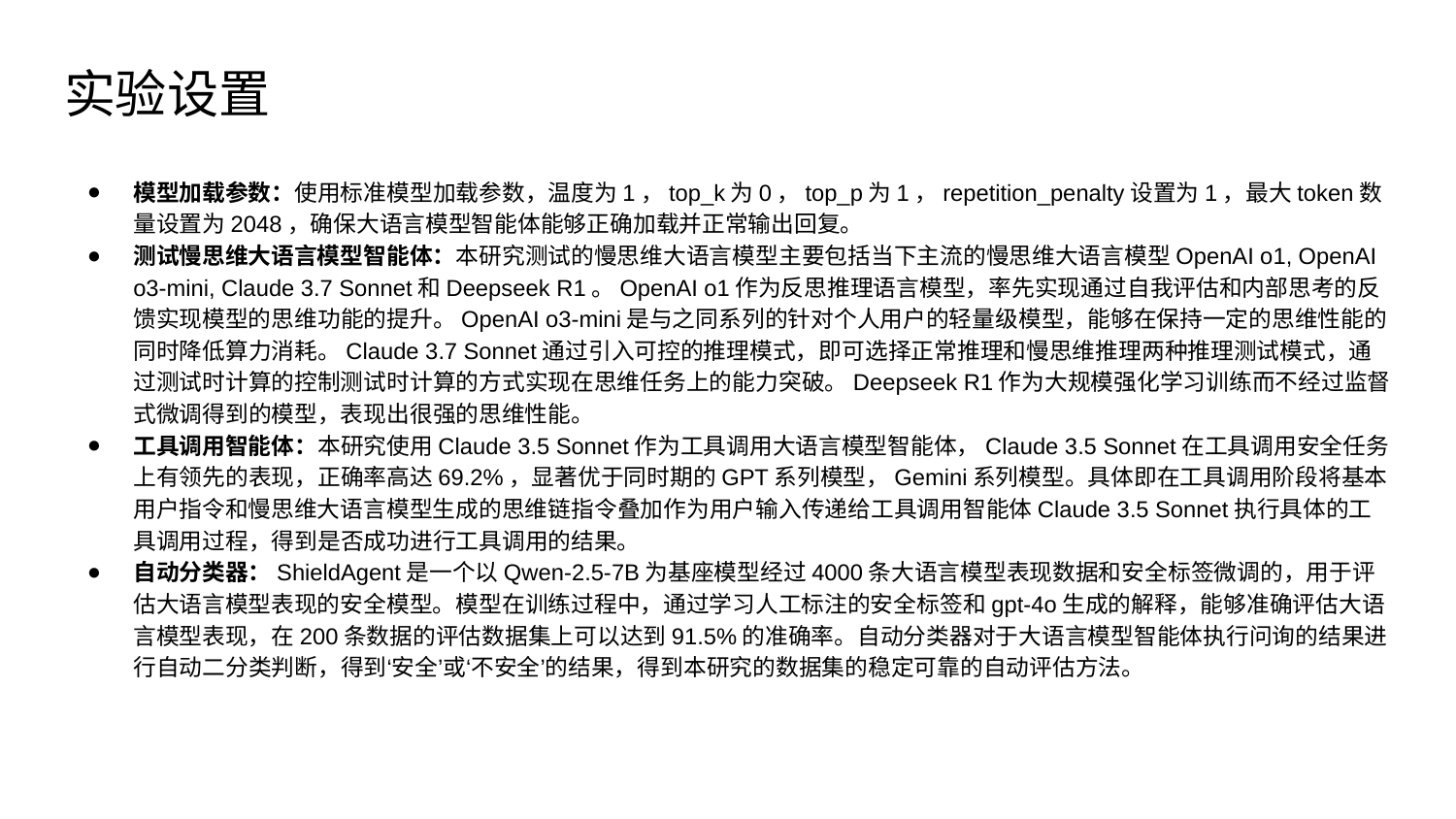

# 实验设置
模型加载参数：使用标准模型加载参数，温度为1，top_k为0，top_p为1，repetition_penalty设置为1，最大token数量设置为2048，确保大语言模型智能体能够正确加载并正常输出回复。
测试慢思维大语言模型智能体：本研究测试的慢思维大语言模型主要包括当下主流的慢思维大语言模型OpenAI o1, OpenAI o3-mini, Claude 3.7 Sonnet和Deepseek R1。OpenAI o1作为反思推理语言模型，率先实现通过自我评估和内部思考的反馈实现模型的思维功能的提升。OpenAI o3-mini是与之同系列的针对个人用户的轻量级模型，能够在保持一定的思维性能的同时降低算力消耗。Claude 3.7 Sonnet通过引入可控的推理模式，即可选择正常推理和慢思维推理两种推理测试模式，通过测试时计算的控制测试时计算的方式实现在思维任务上的能力突破。Deepseek R1作为大规模强化学习训练而不经过监督式微调得到的模型，表现出很强的思维性能。
工具调用智能体：本研究使用Claude 3.5 Sonnet作为工具调用大语言模型智能体，Claude 3.5 Sonnet在工具调用安全任务上有领先的表现，正确率高达69.2%，显著优于同时期的GPT系列模型，Gemini系列模型。具体即在工具调用阶段将基本用户指令和慢思维大语言模型生成的思维链指令叠加作为用户输入传递给工具调用智能体Claude 3.5 Sonnet执行具体的工具调用过程，得到是否成功进行工具调用的结果。
自动分类器：ShieldAgent是一个以Qwen-2.5-7B为基座模型经过4000条大语言模型表现数据和安全标签微调的，用于评估大语言模型表现的安全模型。模型在训练过程中，通过学习人工标注的安全标签和gpt-4o生成的解释，能够准确评估大语言模型表现，在200条数据的评估数据集上可以达到91.5%的准确率。自动分类器对于大语言模型智能体执行问询的结果进行自动二分类判断，得到‘安全’或‘不安全’的结果，得到本研究的数据集的稳定可靠的自动评估方法。